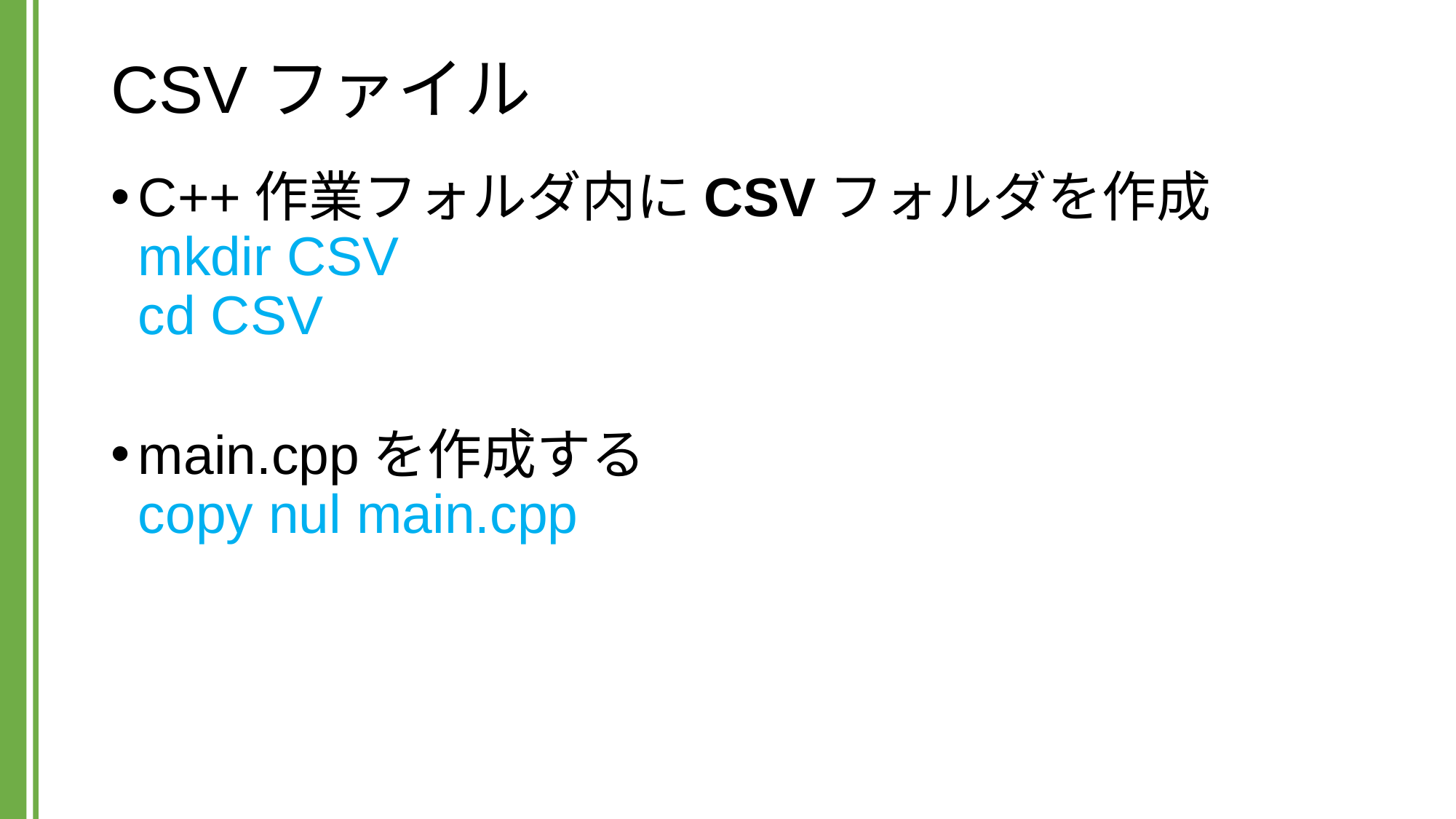

# CSVファイル
C++作業フォルダ内にCSVフォルダを作成
mkdir CSV
cd CSV
main.cppを作成する
copy nul main.cpp